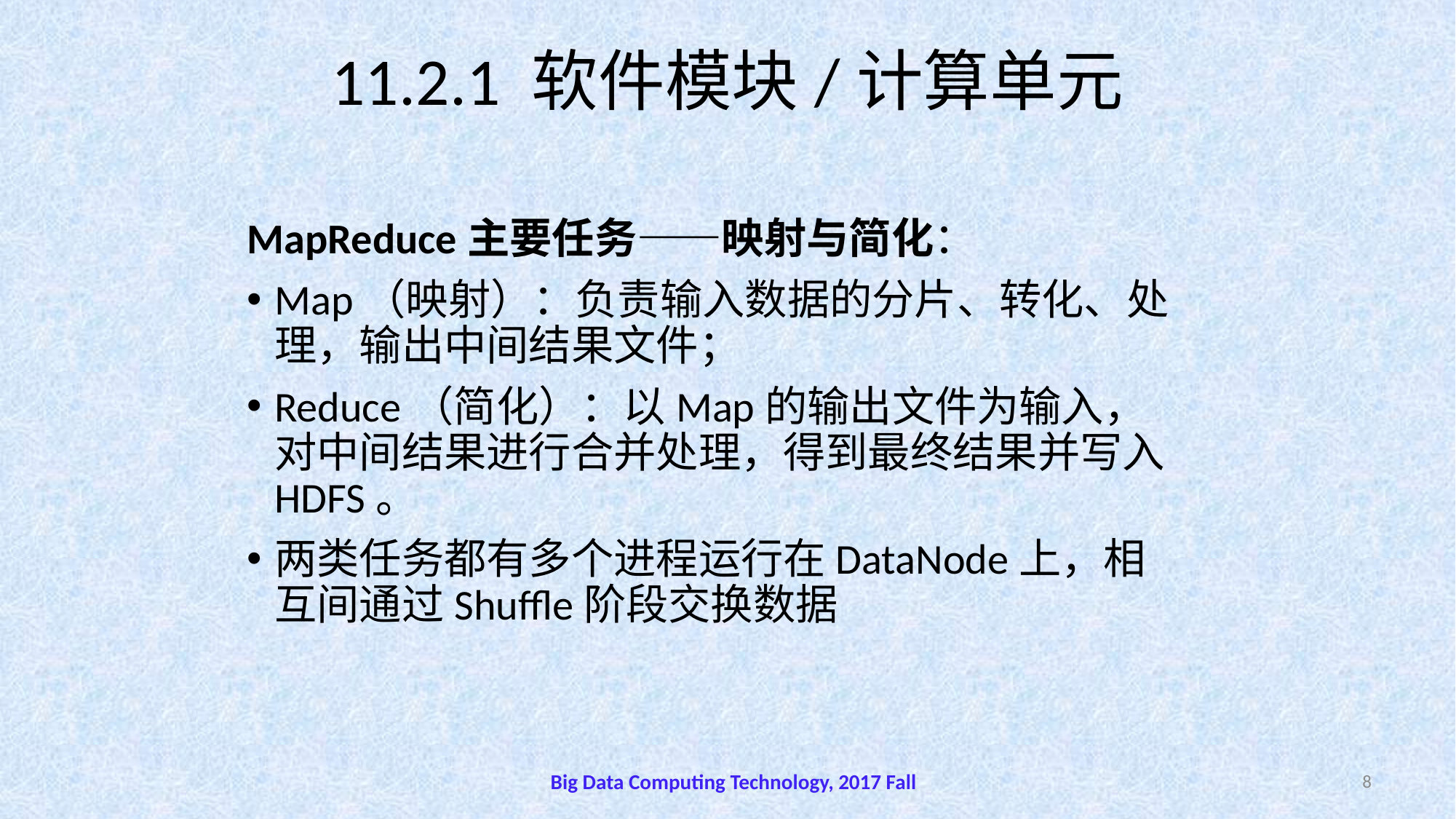

# 11.2.1 软件模块/计算单元
MapReduce主要任务——映射与简化：
Map（映射）：负责输入数据的分片、转化、处理，输出中间结果文件；
Reduce（简化）：以Map的输出文件为输入，对中间结果进行合并处理，得到最终结果并写入HDFS。
两类任务都有多个进程运行在DataNode上，相互间通过Shuffle阶段交换数据
Big Data Computing Technology, 2017 Fall
8